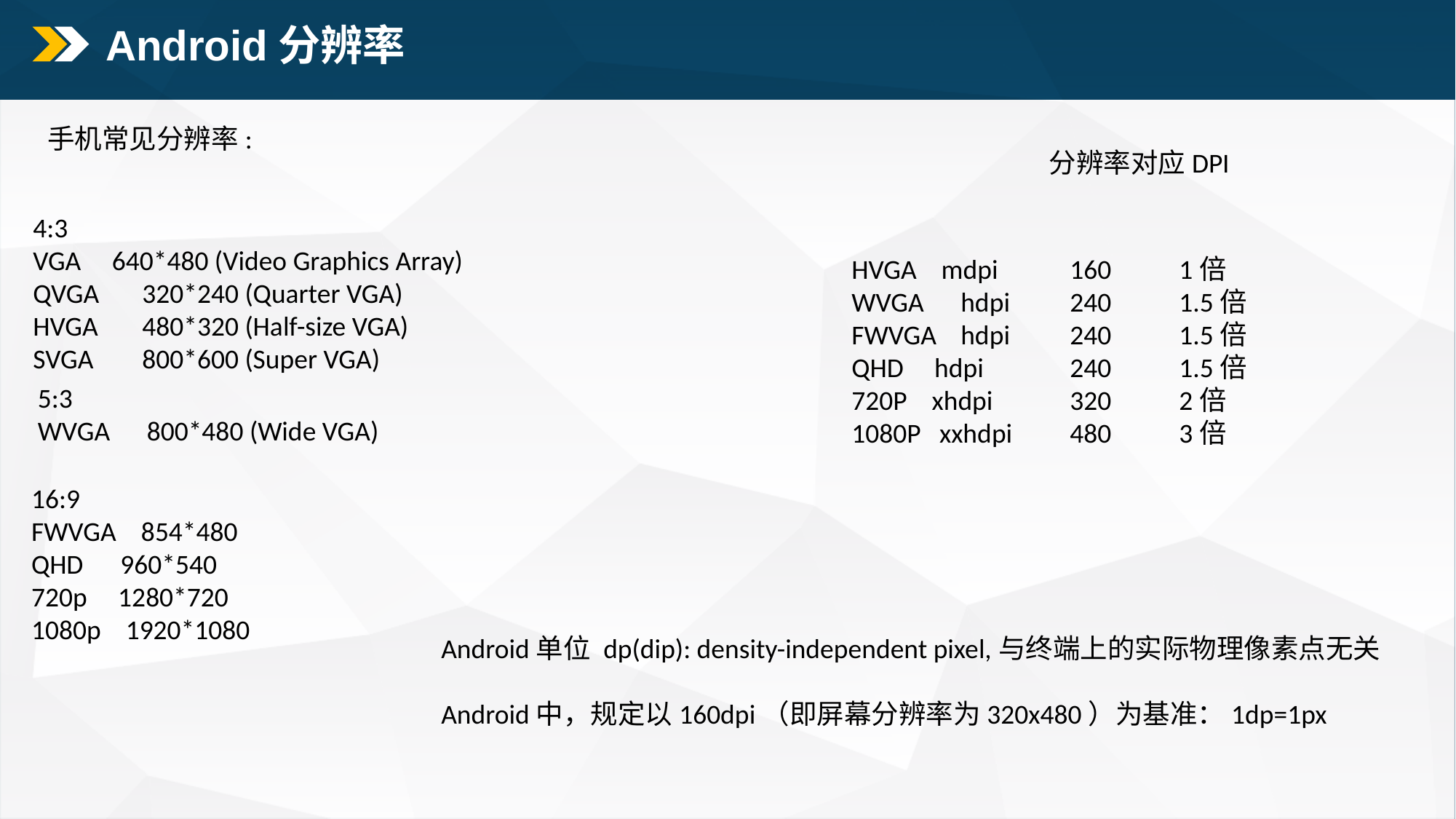

Android分辨率

手机常见分辨率:
分辨率对应DPI
4:3
VGA     640*480 (Video Graphics Array)
QVGA  	320*240 (Quarter VGA)
HVGA  	480*320 (Half-size VGA)
SVGA  	800*600 (Super VGA)
HVGA    mdpi	160	1倍
WVGA   	hdpi 	240	1.5倍
FWVGA 	hdpi	240	1.5倍
QHD     hdpi 	240	1.5倍
720P    xhdpi	320	2倍
1080P   xxhdpi 	480	3倍
5:3
WVGA  	800*480 (Wide VGA)
16:9
FWVGA    854*480
QHD      960*540
720p     1280*720
1080p    1920*1080
Android单位 dp(dip): density-independent pixel,与终端上的实际物理像素点无关

Android中，规定以160dpi（即屏幕分辨率为320x480）为基准：1dp=1px